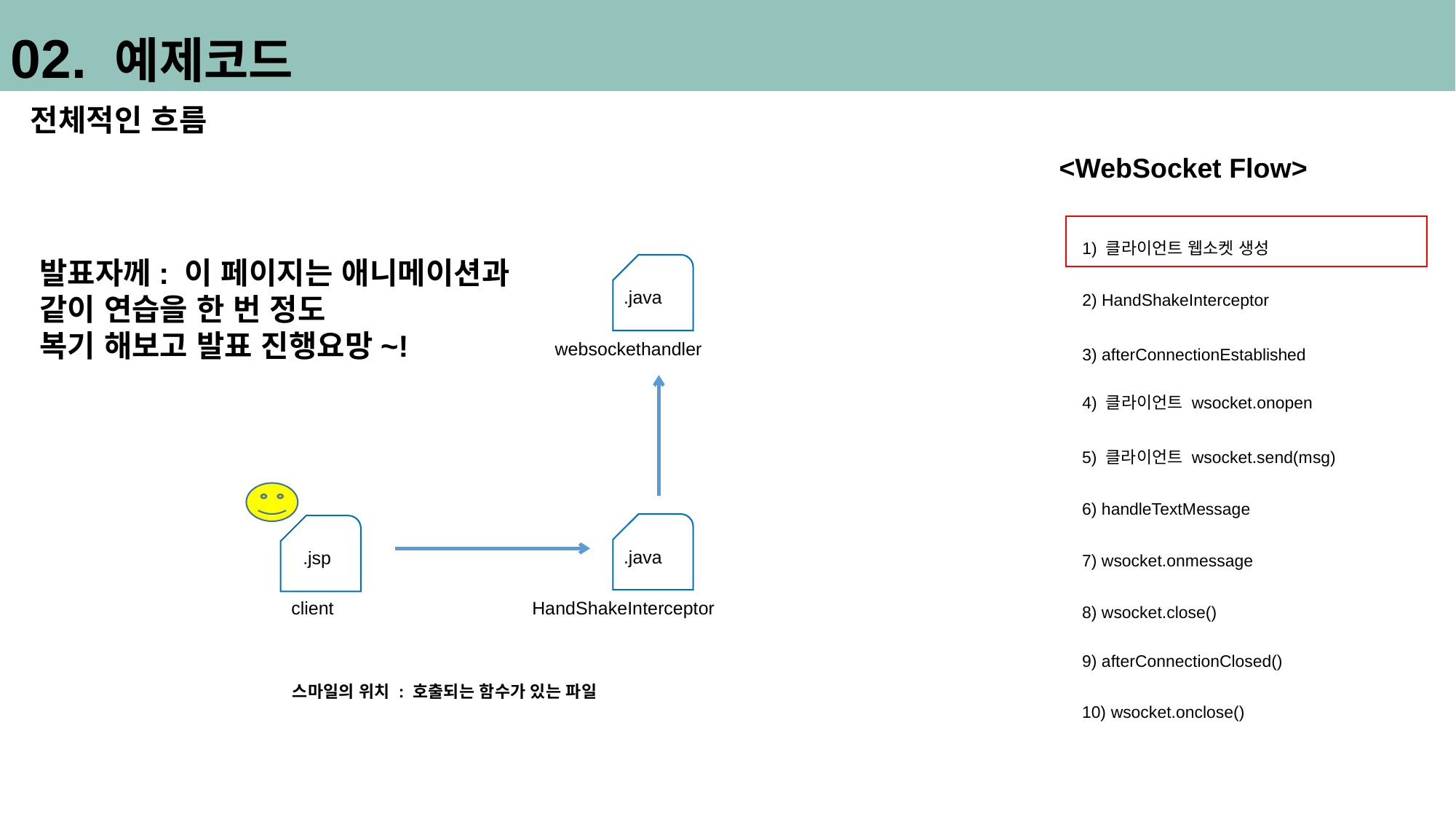

02. 예제코드
전체적인 흐름
<WebSocket Flow>

1) 클라이언트 웹소켓 생성
발표자께: 이 페이지는 애니메이션과
같이 연습을 한 번 정도
복기 해보고 발표 진행요망~!

.java
2) HandShakeInterceptor
websockethandler
3) afterConnectionEstablished
4) 클라이언트 wsocket.onopen
5) 클라이언트 wsocket.send(msg)

6) handleTextMessage

.java
.jsp
7) wsocket.onmessage
client
HandShakeInterceptor
8) wsocket.close()
9) afterConnectionClosed()
스마일의 위치 : 호출되는 함수가 있는 파일
10) wsocket.onclose()